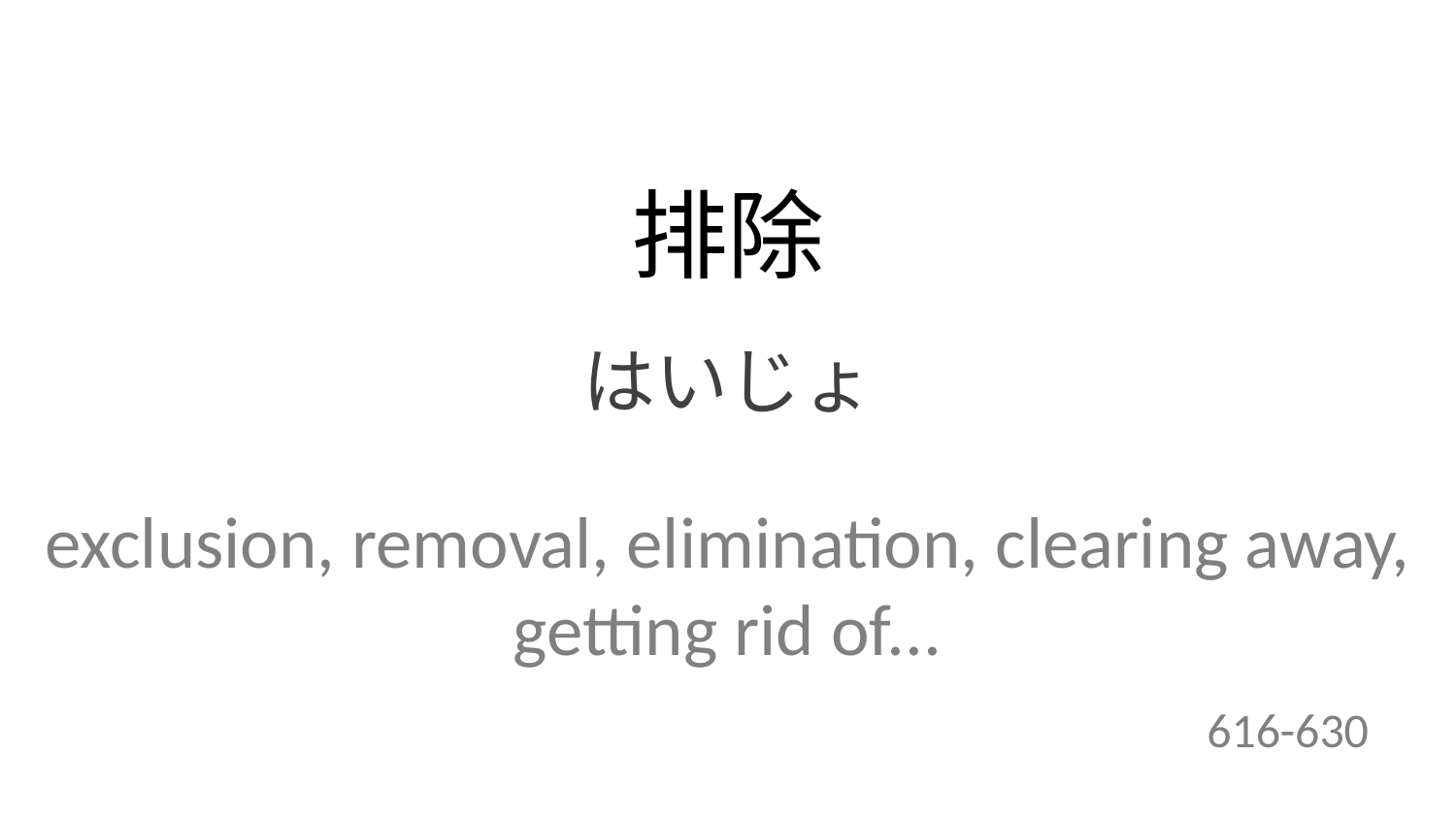

排除

はいじょ
exclusion, removal, elimination, clearing away, getting rid of...
616-630